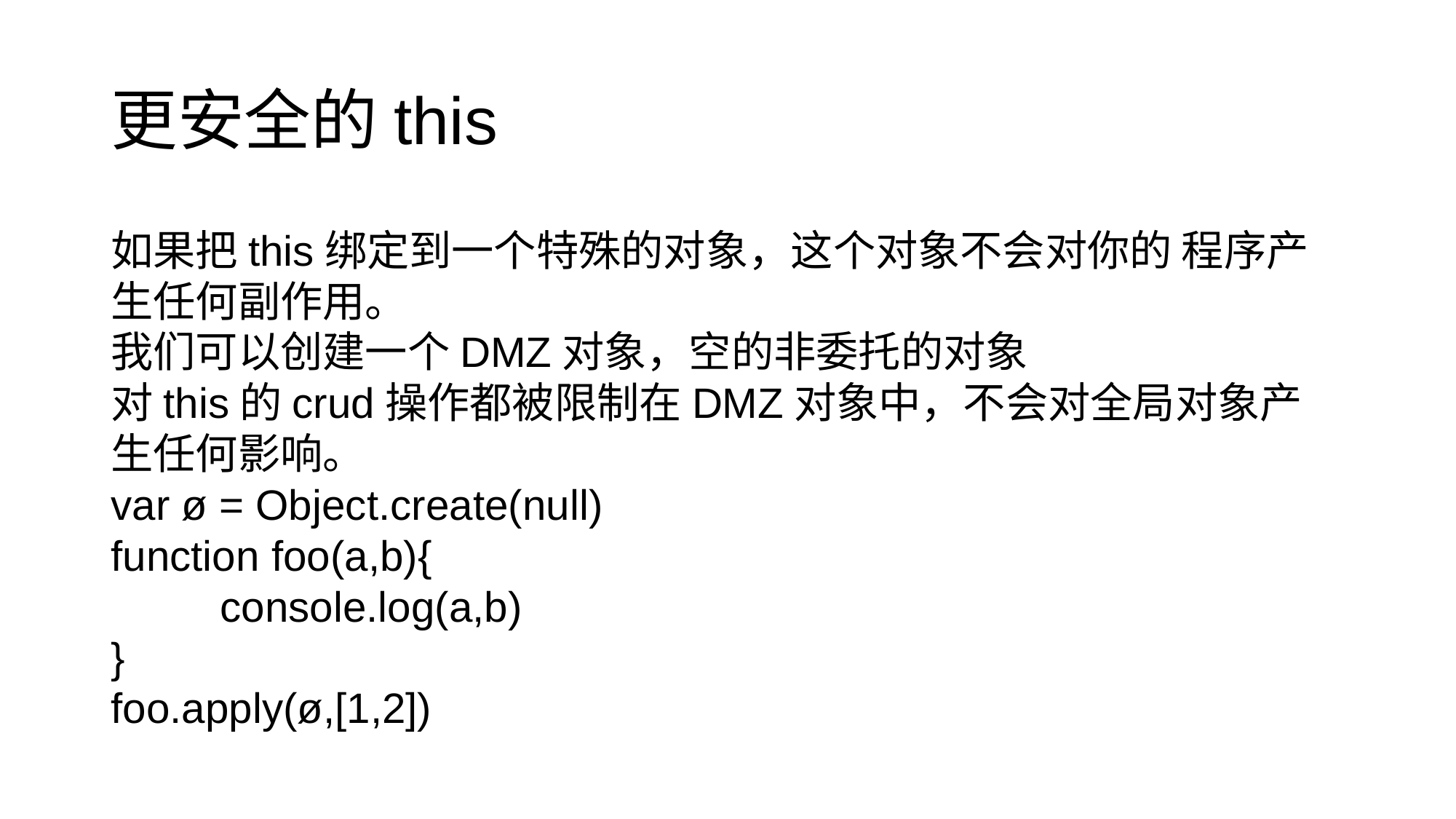

# 更安全的this
如果把this绑定到一个特殊的对象，这个对象不会对你的 程序产生任何副作用。
我们可以创建一个DMZ对象，空的非委托的对象
对this的crud操作都被限制在DMZ对象中，不会对全局对象产生任何影响。
var ø = Object.create(null)
function foo(a,b){
	console.log(a,b)
}
foo.apply(ø,[1,2])